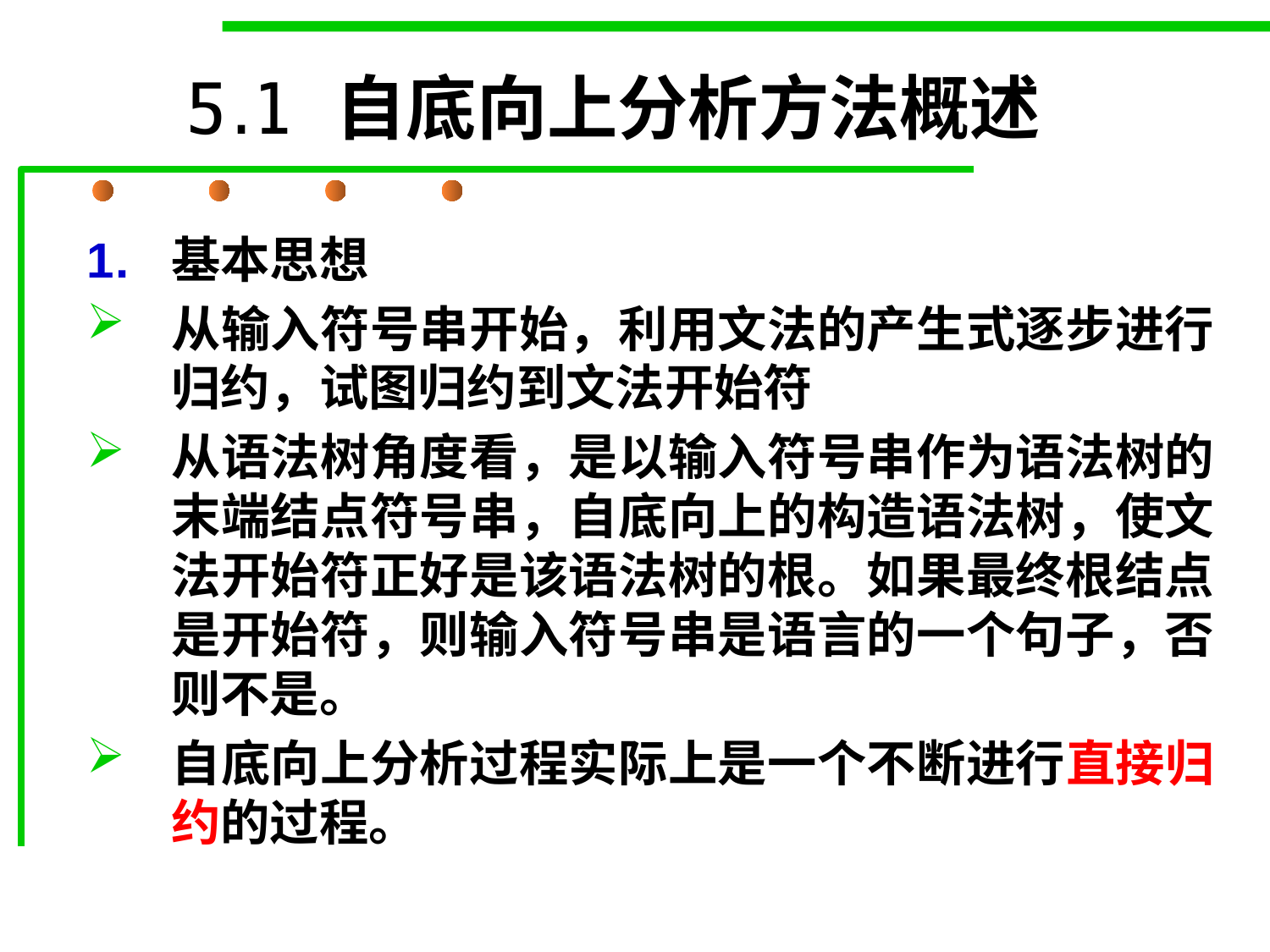

# 5.1 自底向上分析方法概述
基本思想
从输入符号串开始，利用文法的产生式逐步进行归约，试图归约到文法开始符
从语法树角度看，是以输入符号串作为语法树的末端结点符号串，自底向上的构造语法树，使文法开始符正好是该语法树的根。如果最终根结点是开始符，则输入符号串是语言的一个句子，否则不是。
自底向上分析过程实际上是一个不断进行直接归约的过程。